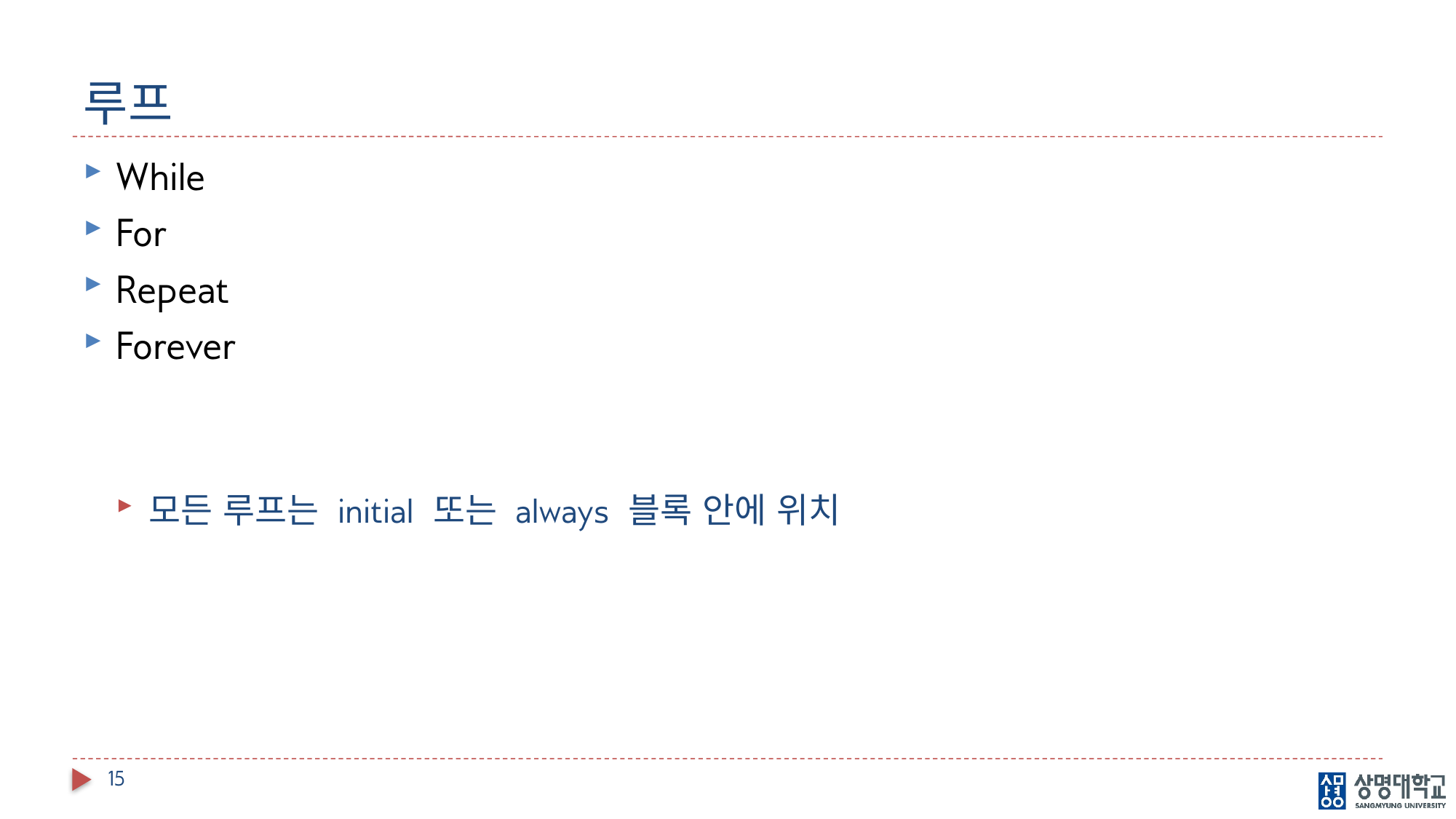

# 루프

While
For
Repeat
Forever

모든 루프는 initial 또는 always 블록 안에 위치
15